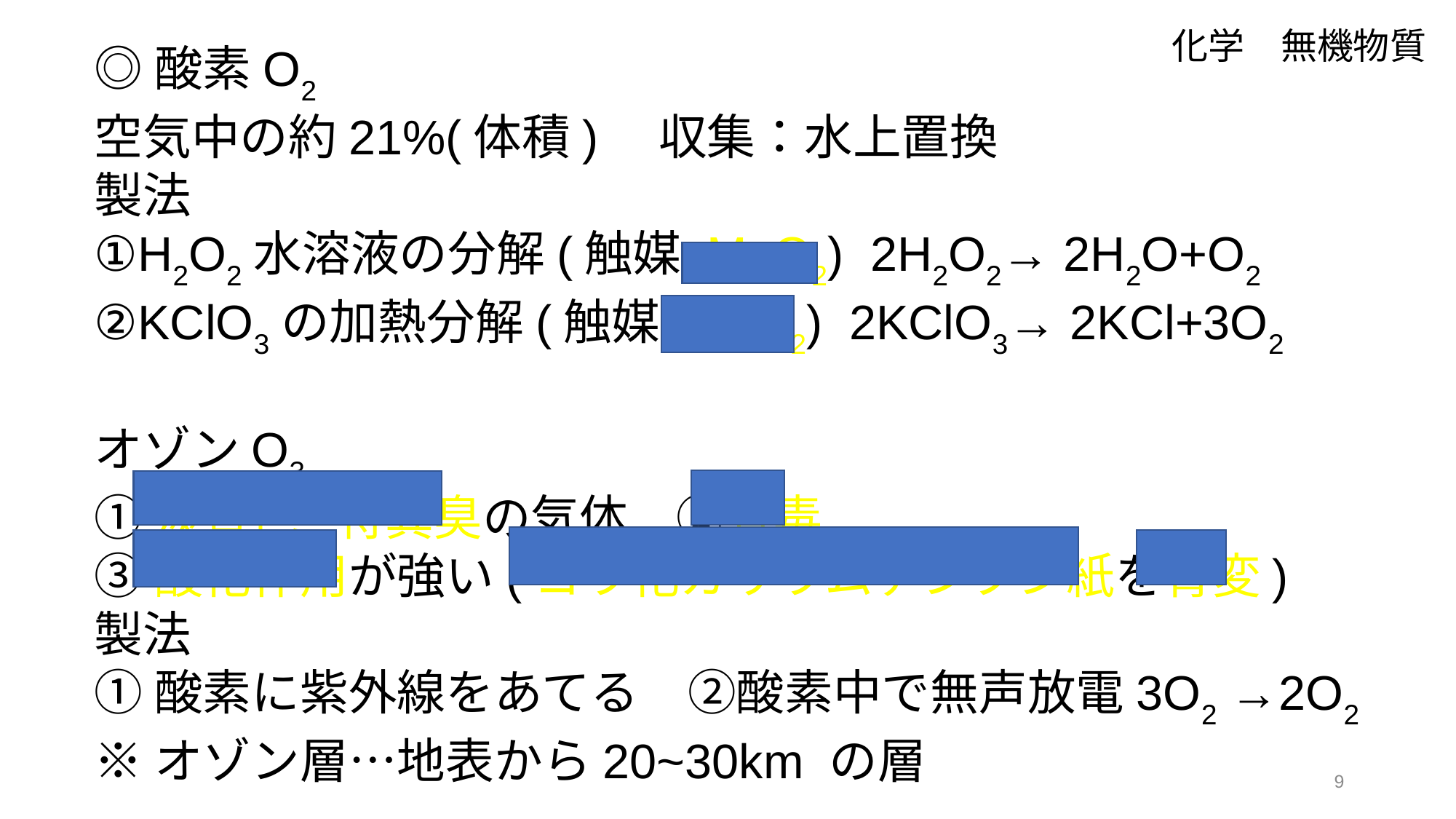

化学　無機物質
◎酸素O2
空気中の約21%(体積)　収集：水上置換
製法
①H2O2水溶液の分解(触媒:MnO2)  2H2O2→ 2H2O+O2
②KClO3の加熱分解(触媒:MnO2)  2KClO3→ 2KCl+3O2

オゾンO3
①淡青色,特異臭の気体　②有毒
③酸化作用が強い(ヨウ化カリウムデンプン紙を青変)
製法
①酸素に紫外線をあてる　②酸素中で無声放電3O2 →2O2
※オゾン層…地表から20~30km の層

9